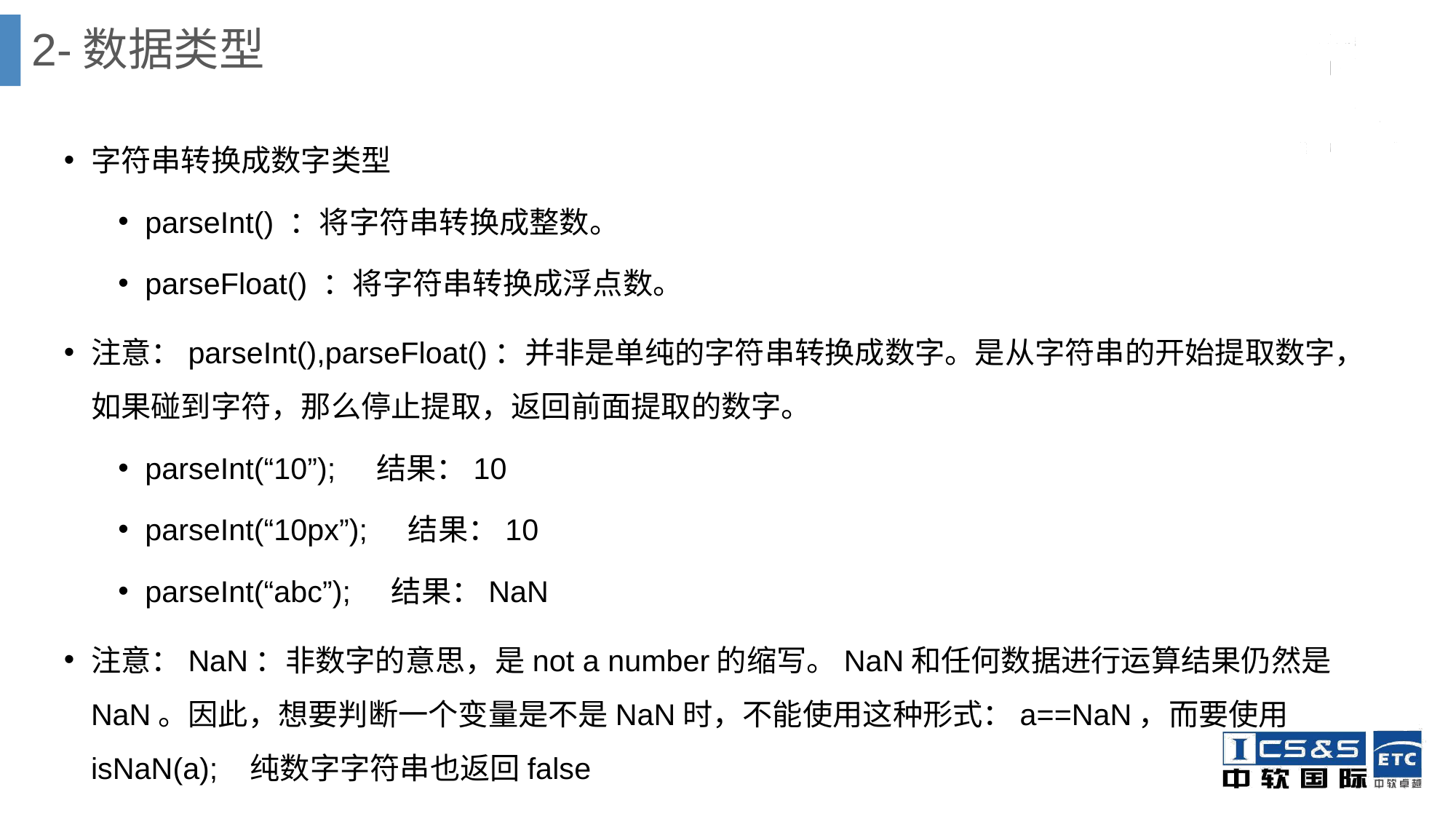

# 2-数据类型
字符串转换成数字类型
parseInt() ：将字符串转换成整数。
parseFloat() ：将字符串转换成浮点数。
注意：parseInt(),parseFloat()：并非是单纯的字符串转换成数字。是从字符串的开始提取数字，如果碰到字符，那么停止提取，返回前面提取的数字。
parseInt(“10”);    结果：10
parseInt(“10px”);    结果：10
parseInt(“abc”);    结果：NaN
注意：NaN：非数字的意思，是not a number的缩写。NaN和任何数据进行运算结果仍然是NaN。因此，想要判断一个变量是不是NaN时，不能使用这种形式：a==NaN，而要使用isNaN(a);   纯数字字符串也返回false